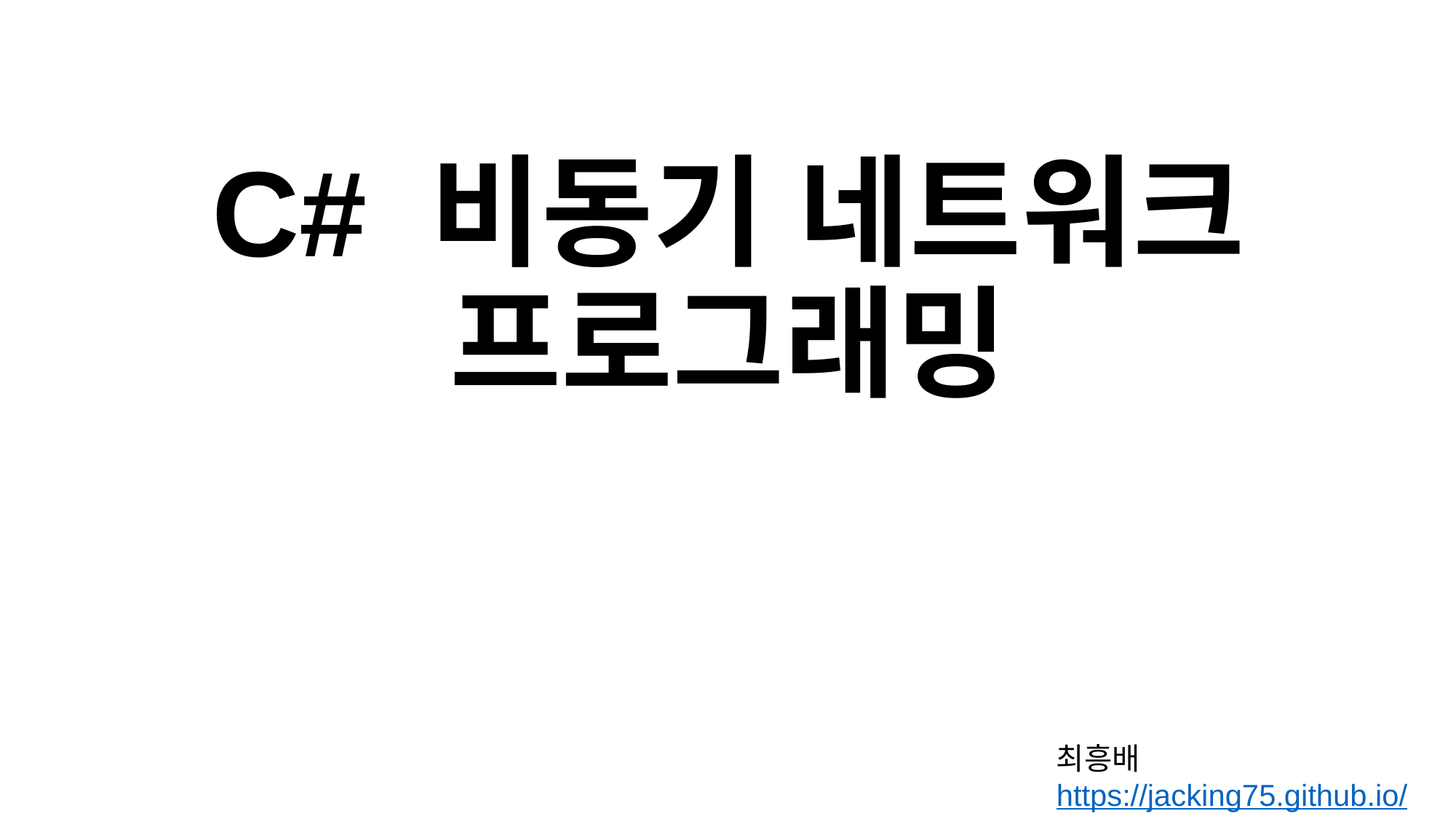

# C# 비동기 네트워크 프로그래밍
최흥배
https://jacking75.github.io/